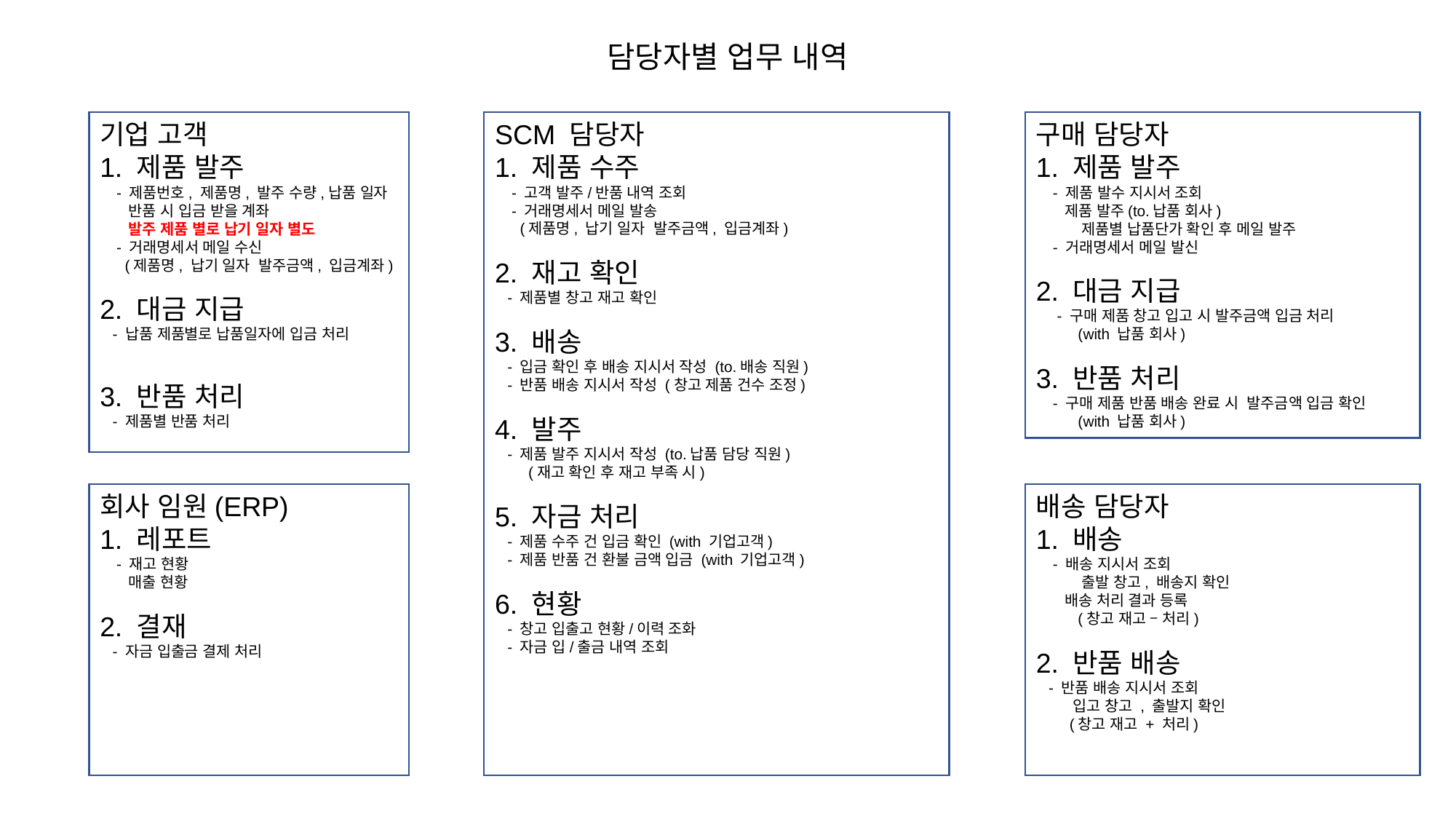

담당자별 업무 내역
구매 담당자
1. 제품 발주
    - 제품 발수 지시서 조회
      제품 발주(to.납품 회사)
          제품별 납품단가 확인 후 메일 발주
    - 거래명세서 메일 발신

2. 대금 지급
     - 구매 제품 창고 입고 시 발주금액 입금 처리
          (with 납품 회사)

3. 반품 처리
    - 구매 제품 반품 배송 완료 시  발주금액 입금 확인
          (with 납품 회사)
기업 고객
1. 제품 발주
    - 제품번호, 제품명, 발주 수량,납품 일자
      반품 시 입금 받을 계좌
      발주 제품 별로 납기 일자 별도
    - 거래명세서 메일 수신
      (제품명, 납기 일자  발주금액, 입금계좌)

2. 대금 지급
   - 납품 제품별로 납품일자에 입금 처리

3. 반품 처리
   - 제품별 반품 처리
SCM 담당자
1. 제품 수주
    - 고객 발주/반품 내역 조회
    - 거래명세서 메일 발송
      (제품명, 납기 일자  발주금액, 입금계좌)

2. 재고 확인
   - 제품별 창고 재고 확인

3. 배송
   - 입금 확인 후 배송 지시서 작성 (to.배송 직원)
   - 반품 배송 지시서 작성 (창고 제품 건수 조정)

4. 발주
   - 제품 발주 지시서 작성 (to.납품 담당 직원)
        (재고 확인 후 재고 부족 시)

5. 자금 처리
   - 제품 수주 건 입금 확인 (with 기업고객)
   - 제품 반품 건 환불 금액 입금 (with 기업고객)

6. 현황
   - 창고 입출고 현황/이력 조화
   - 자금 입/출금 내역 조회

회사 임원(ERP)
1. 레포트
    - 재고 현황
      매출 현황

2. 결재
   - 자금 입출금 결제 처리
배송 담당자
1. 배송
    - 배송 지시서 조회
          출발 창고, 배송지 확인
      배송 처리 결과 등록
          (창고 재고 – 처리)

2. 반품 배송
   - 반품 배송 지시서 조회
        입고 창고 , 출발지 확인
        (창고 재고 + 처리)